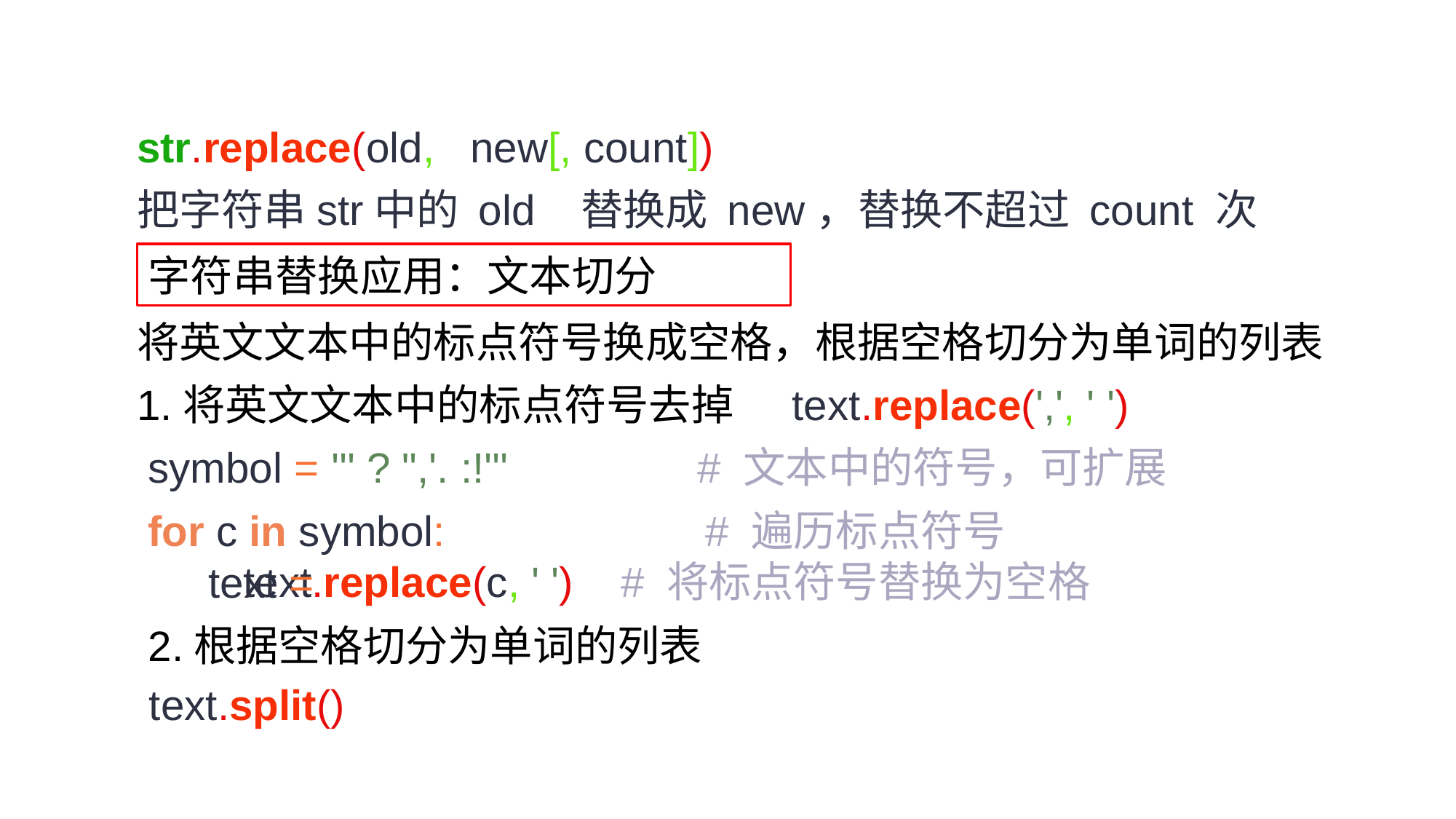

str.replace(old,   new[, count])
把字符串str中的 old   替换成 new，替换不超过 count 次
字符串替换应用：文本切分
将英文文本中的标点符号换成空格，根据空格切分为单词的列表
text.replace(',', ' ')
1.将英文文本中的标点符号去掉
symbol = ''' ? ",'. :!'''                # 文本中的符号，可扩展
for c in symbol:                      # 遍历标点符号
         text.replace(c, ' ')    # 将标点符号替换为空格
text =
2.根据空格切分为单词的列表
text.split()